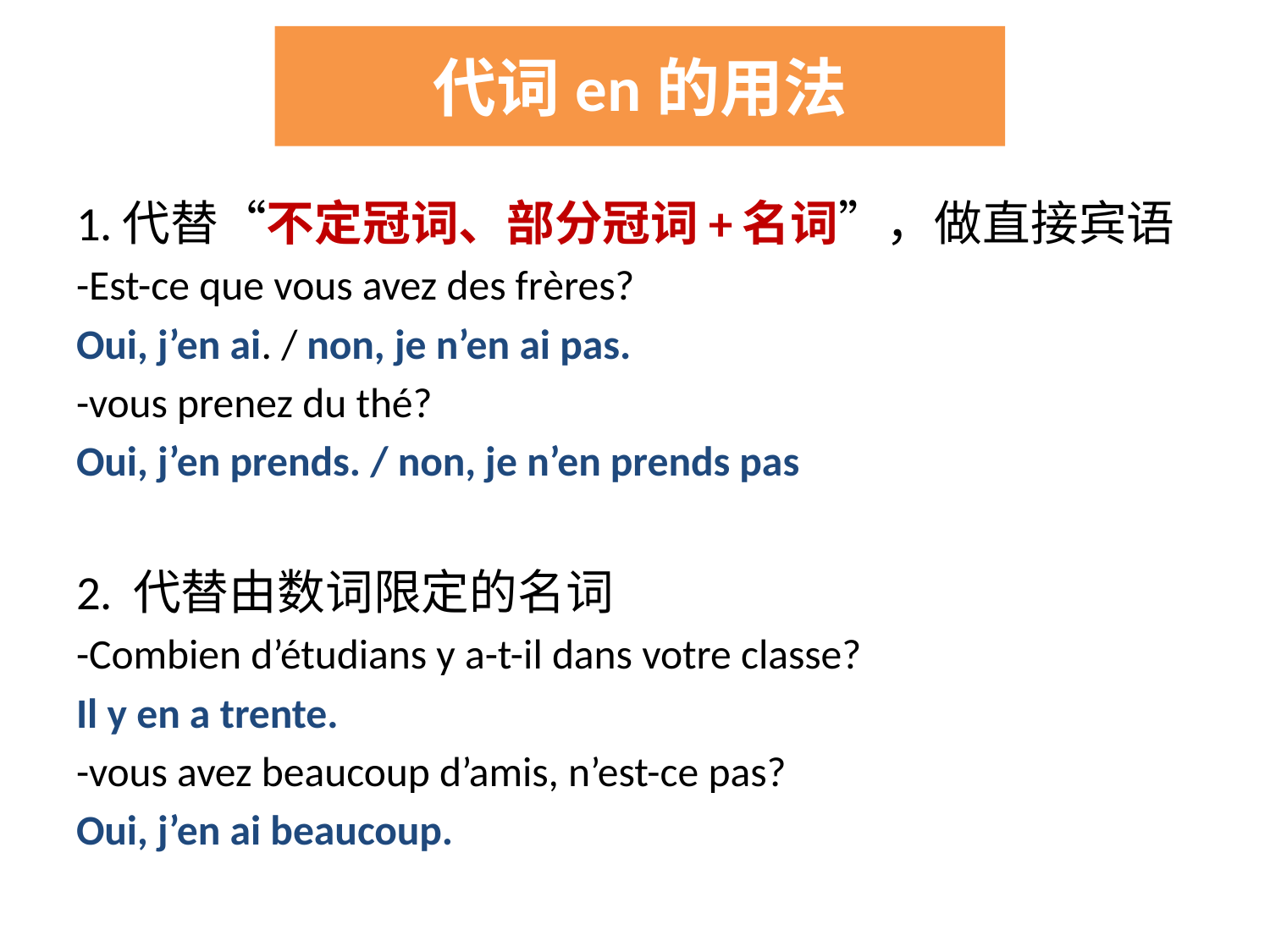

# 代词en的用法
1.代替“不定冠词、部分冠词+名词”，做直接宾语
-Est-ce que vous avez des frères?
Oui, j’en ai. / non, je n’en ai pas.
-vous prenez du thé?
Oui, j’en prends. / non, je n’en prends pas

2. 代替由数词限定的名词
-Combien d’étudians y a-t-il dans votre classe?
Il y en a trente.
-vous avez beaucoup d’amis, n’est-ce pas?
Oui, j’en ai beaucoup.